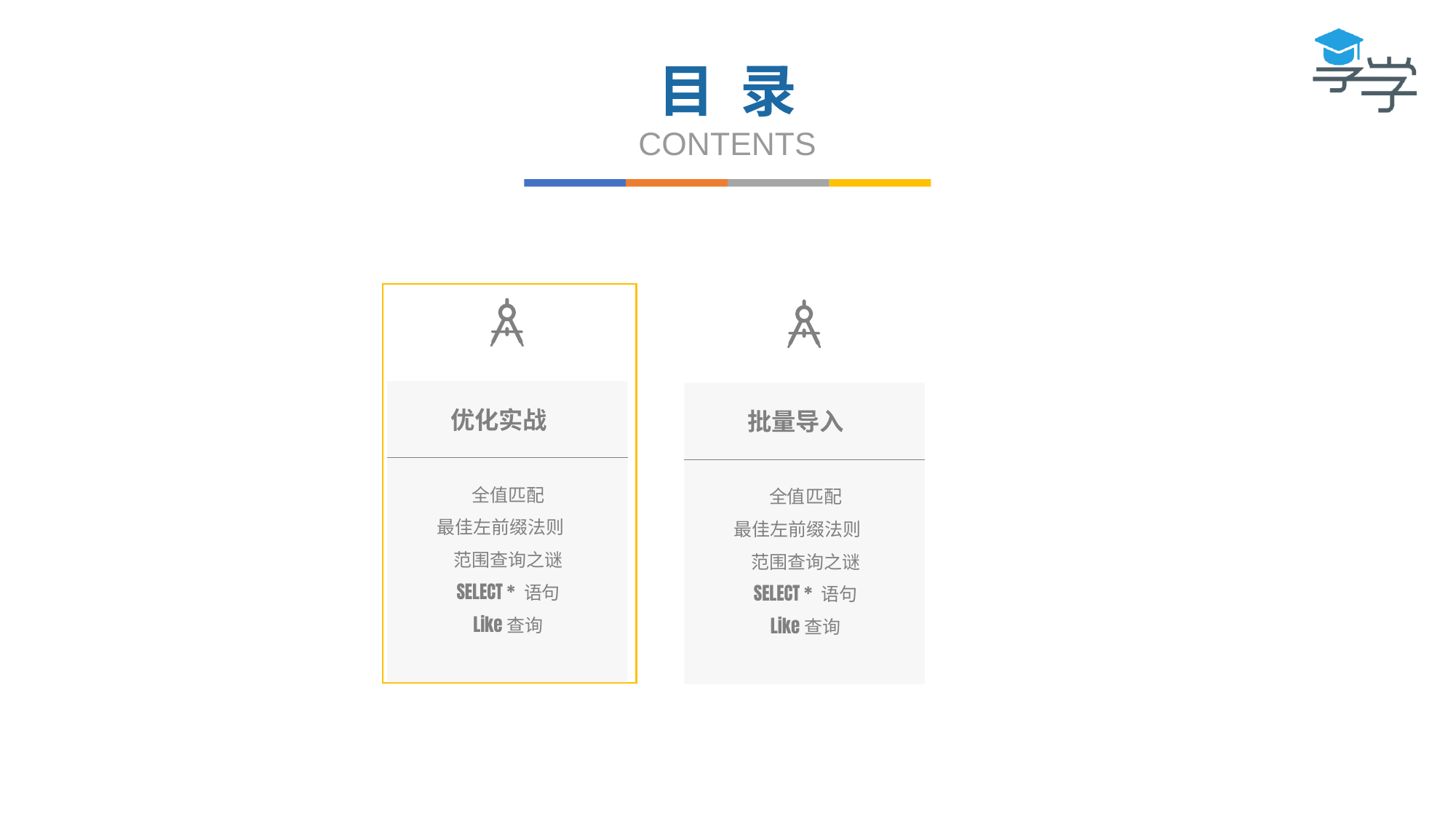

目  录
CONTENTS

优化实战
批量导入
全值匹配
最佳左前缀法则
范围查询之谜
SELECT * 语句
Like查询
全值匹配
最佳左前缀法则
范围查询之谜
SELECT * 语句
Like查询